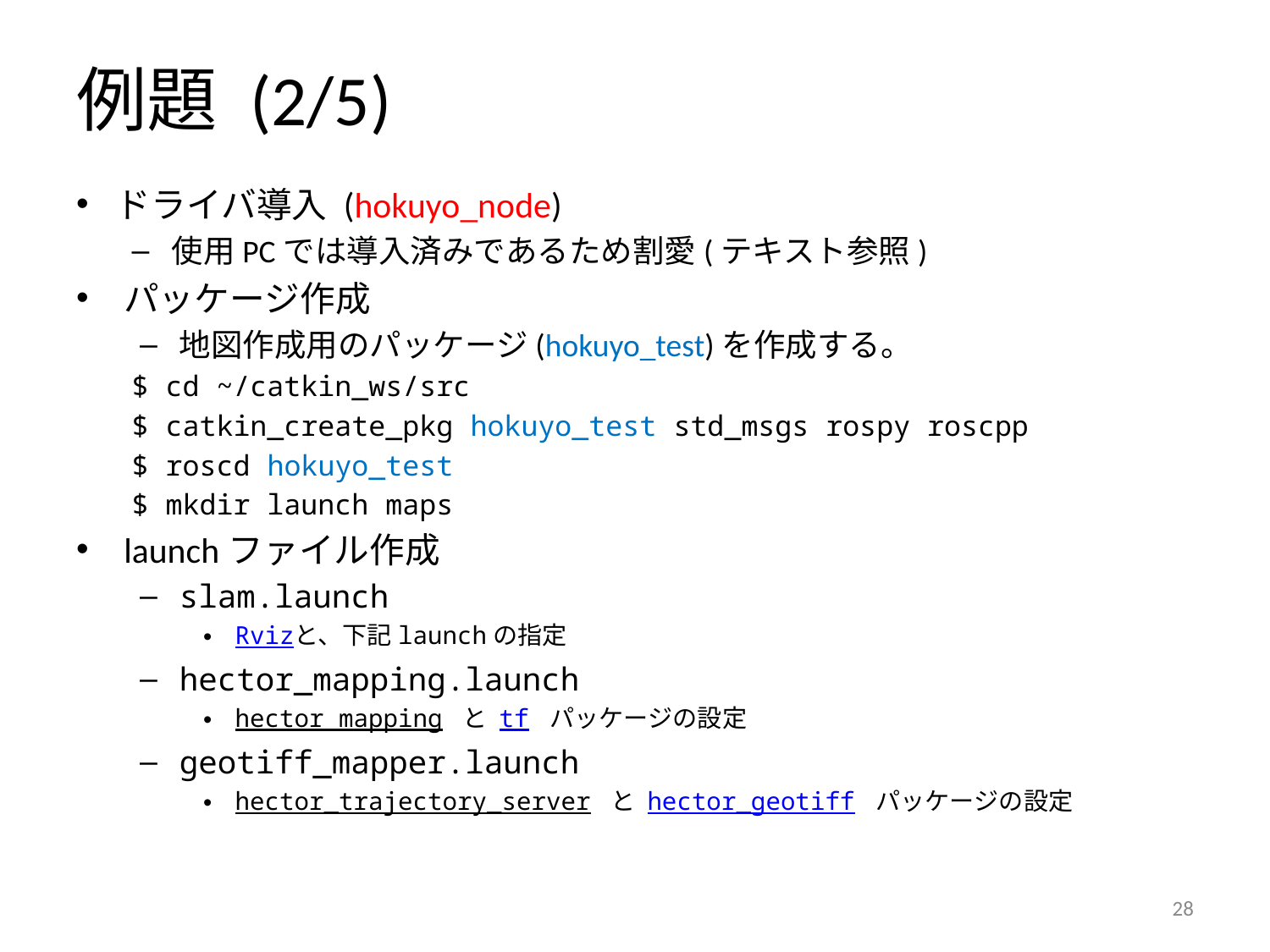

# 例題 (2/5)
ドライバ導入 (hokuyo_node)
使用PCでは導入済みであるため割愛(テキスト参照)
パッケージ作成
地図作成用のパッケージ(hokuyo_test)を作成する。
$ cd ~/catkin_ws/src
$ catkin_create_pkg hokuyo_test std_msgs rospy roscpp
$ roscd hokuyo_test
$ mkdir launch maps
launchファイル作成
slam.launch
Rvizと、下記launchの指定
hector_mapping.launch
hector_mapping と tf パッケージの設定
geotiff_mapper.launch
hector_trajectory_server と hector_geotiff パッケージの設定

28